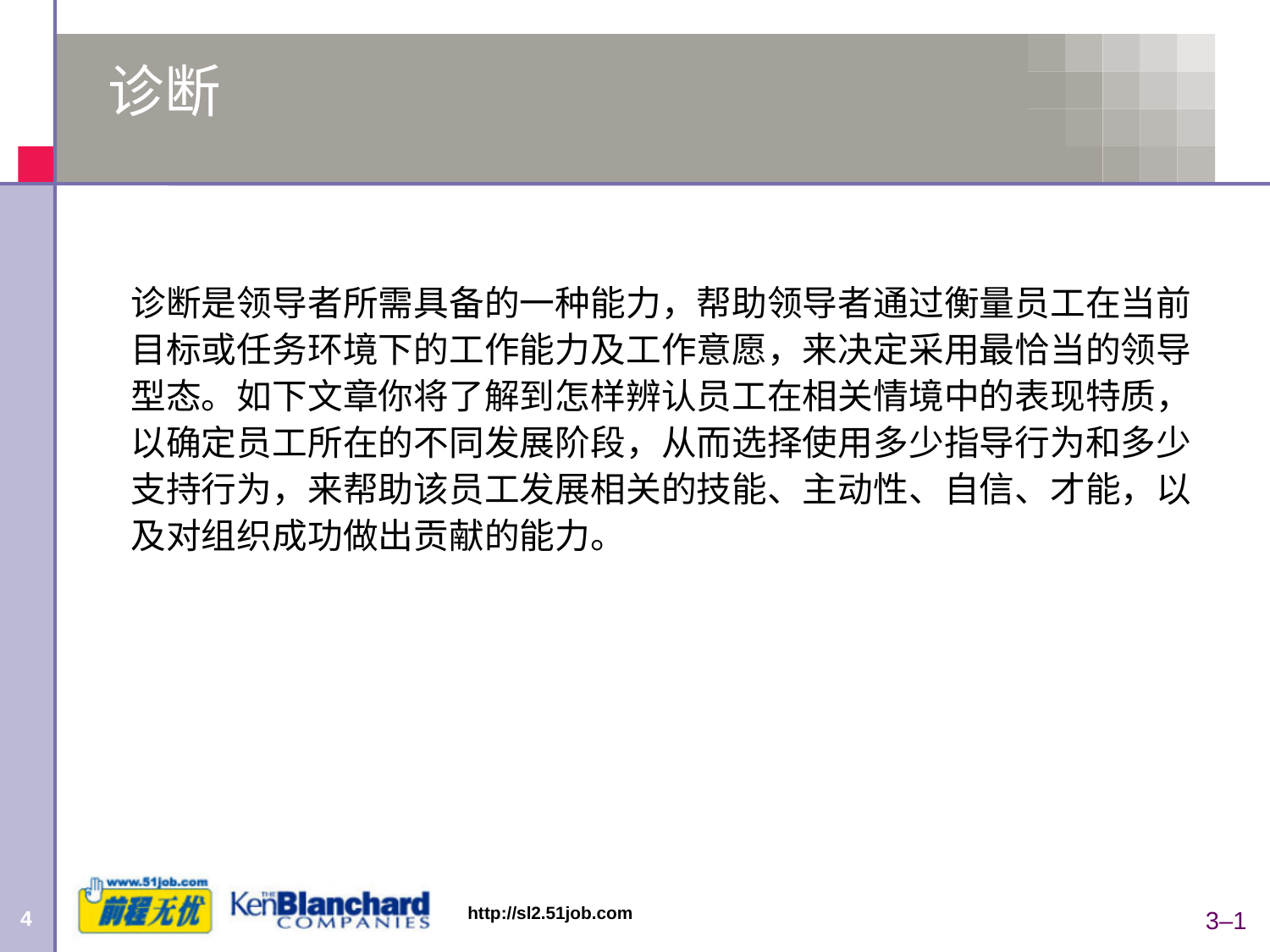

# 诊断
诊断是领导者所需具备的一种能力，帮助领导者通过衡量员工在当前目标或任务环境下的工作能力及工作意愿，来决定采用最恰当的领导型态。如下文章你将了解到怎样辨认员工在相关情境中的表现特质，以确定员工所在的不同发展阶段，从而选择使用多少指导行为和多少支持行为，来帮助该员工发展相关的技能、主动性、自信、才能，以及对组织成功做出贡献的能力。
3–1